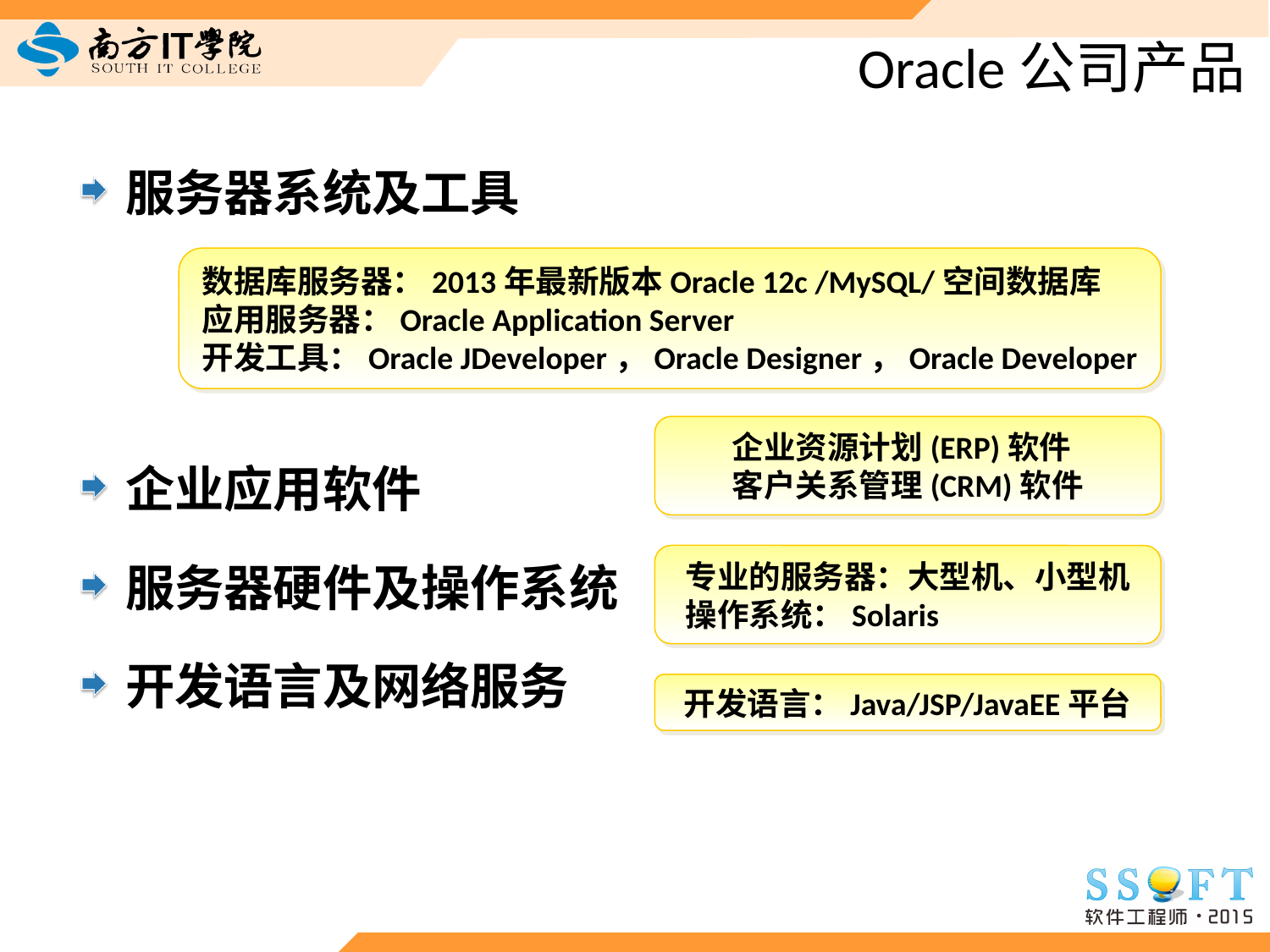

# Oracle公司产品
服务器系统及工具

企业应用软件
服务器硬件及操作系统
开发语言及网络服务

数据库服务器：2013年最新版本Oracle 12c /MySQL/空间数据库
应用服务器：Oracle Application Server
开发工具：Oracle JDeveloper，Oracle Designer，Oracle Developer
企业资源计划(ERP)软件
客户关系管理(CRM)软件
专业的服务器：大型机、小型机
操作系统：Solaris
开发语言：Java/JSP/JavaEE平台